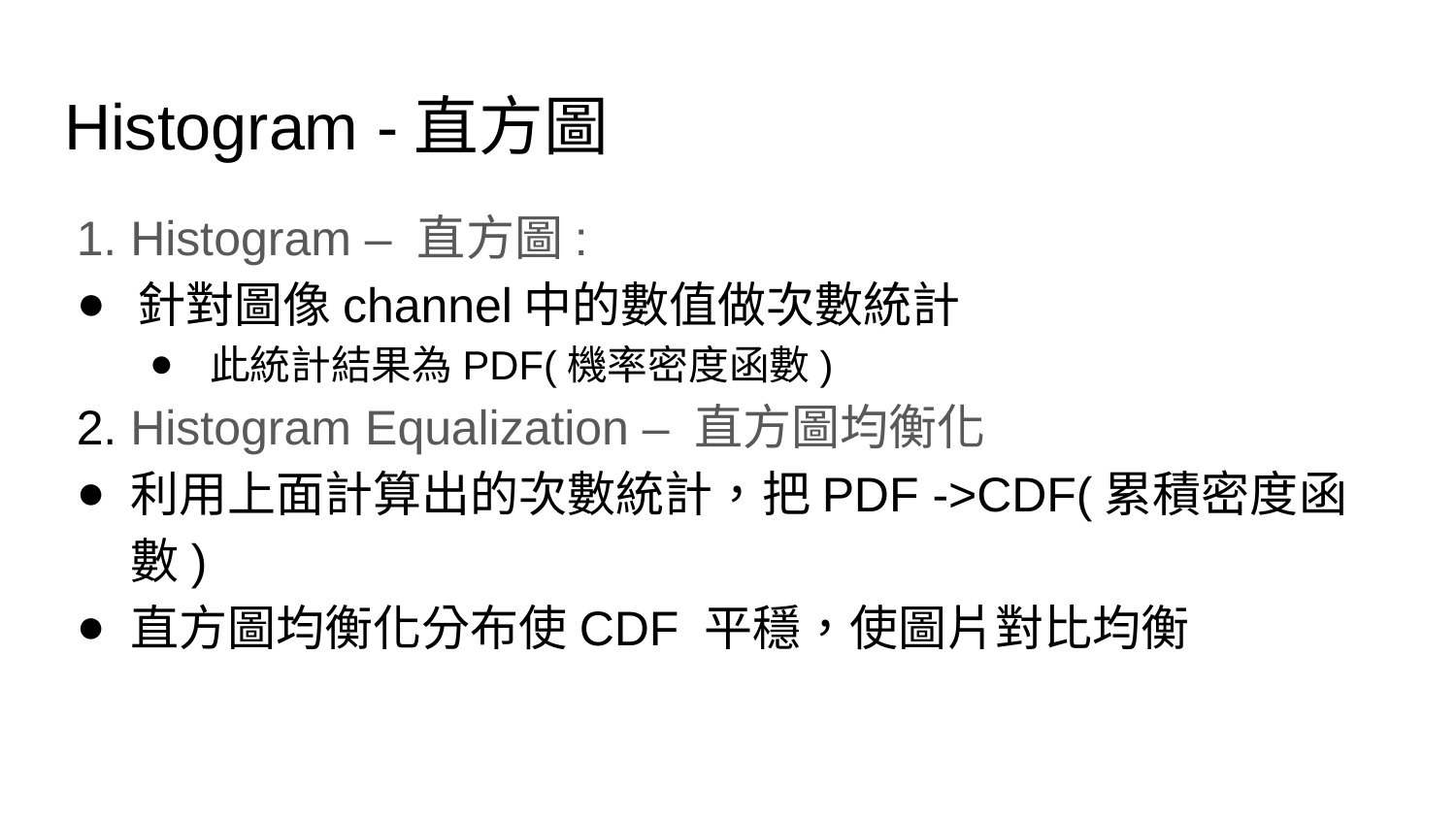

# Histogram -直方圖
1. Histogram – 直方圖:
針對圖像channel中的數值做次數統計
此統計結果為PDF(機率密度函數)
2. Histogram Equalization – 直方圖均衡化
利用上面計算出的次數統計，把PDF ->CDF(累積密度函數)
直方圖均衡化分布使CDF 平穩，使圖片對比均衡